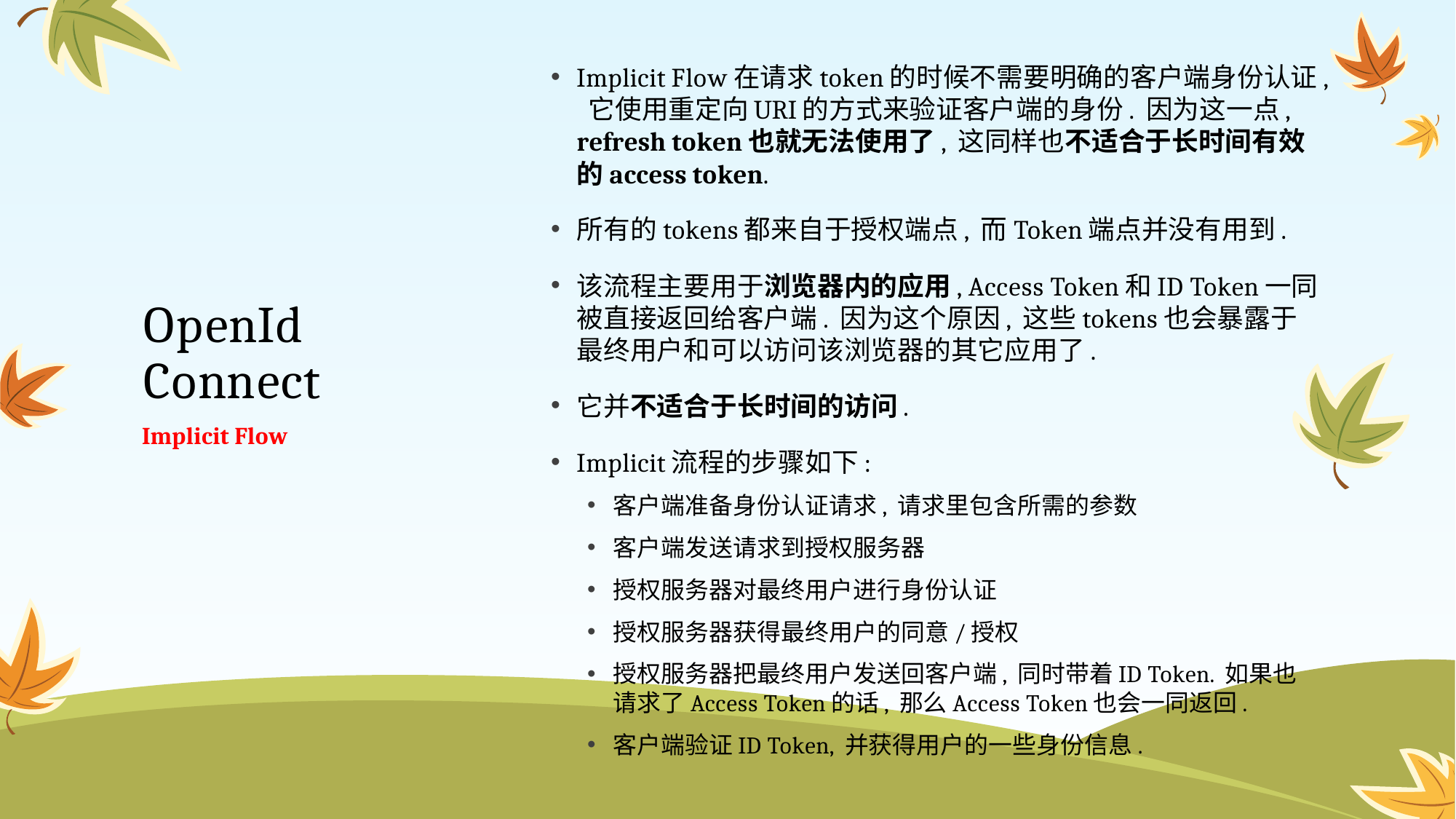

Implicit Flow在请求token的时候不需要明确的客户端身份认证, 它使用重定向URI的方式来验证客户端的身份. 因为这一点, refresh token也就无法使用了, 这同样也不适合于长时间有效的access token.
所有的tokens都来自于授权端点, 而Token端点并没有用到.
该流程主要用于浏览器内的应用, Access Token和ID Token一同被直接返回给客户端. 因为这个原因, 这些tokens也会暴露于最终用户和可以访问该浏览器的其它应用了.
它并不适合于长时间的访问.
Implicit流程的步骤如下:
客户端准备身份认证请求, 请求里包含所需的参数
客户端发送请求到授权服务器
授权服务器对最终用户进行身份认证
授权服务器获得最终用户的同意/授权
授权服务器把最终用户发送回客户端, 同时带着ID Token. 如果也请求了Access Token的话, 那么Access Token也会一同返回.
客户端验证ID Token, 并获得用户的一些身份信息.
# OpenId Connect
Implicit Flow